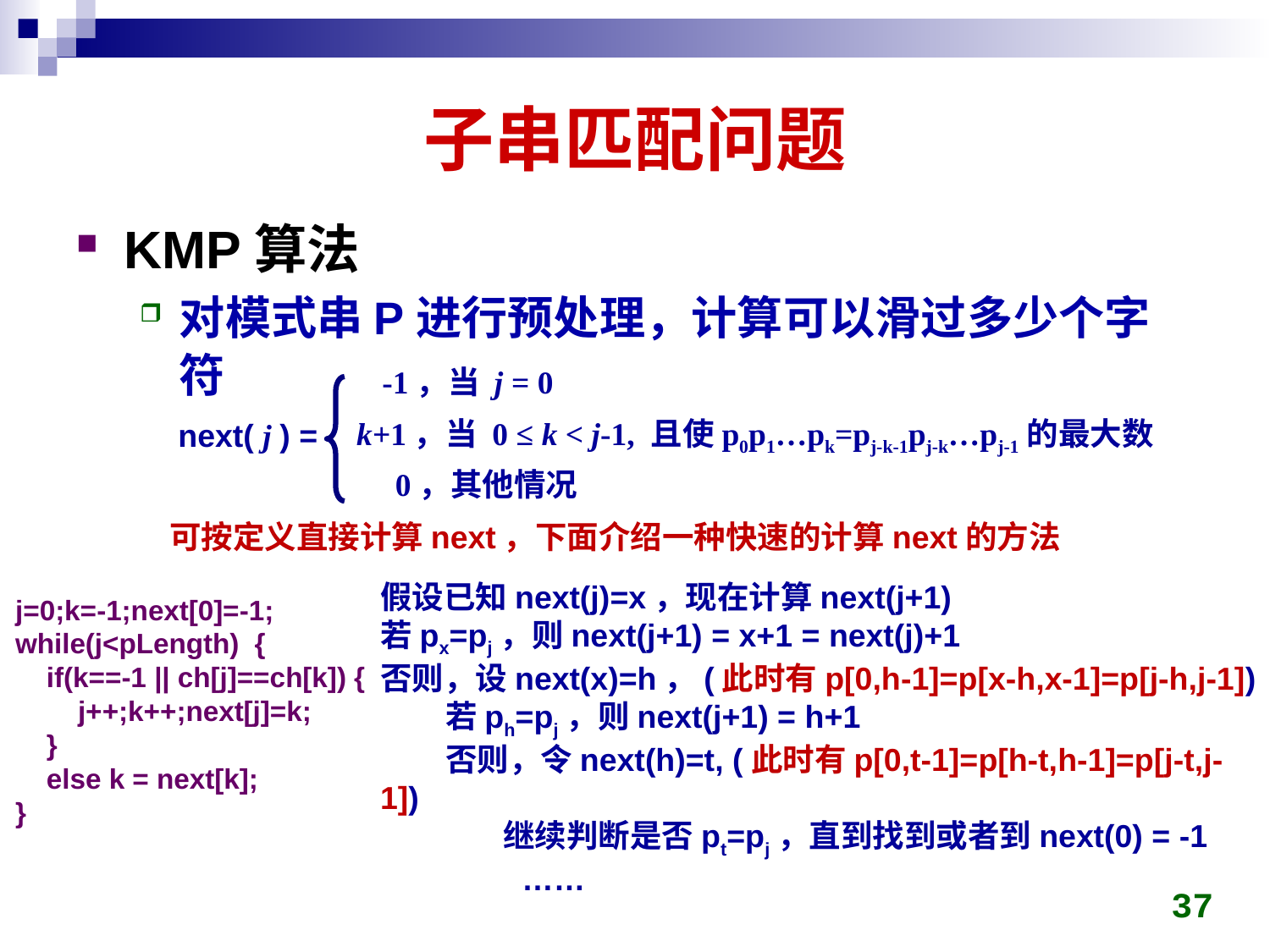

# 子串匹配问题
KMP算法
对模式串P进行预处理，计算可以滑过多少个字符
-1，当 j = 0

k+1，当 0 ≤ k < j-1, 且使p0p1…pk=pj-k-1pj-k…pj-1的最大数
next( j ) =
0，其他情况
可按定义直接计算next，下面介绍一种快速的计算next的方法
假设已知next(j)=x，现在计算next(j+1)
若px=pj，则next(j+1) = x+1 = next(j)+1
否则，设next(x)=h，(此时有p[0,h-1]=p[x-h,x-1]=p[j-h,j-1])
        若ph=pj，则next(j+1) = h+1
        否则，令next(h)=t, (此时有p[0,t-1]=p[h-t,h-1]=p[j-t,j-1])
                继续判断是否pt=pj，直到找到或者到next(0) = -1
                ……
j=0;k=-1;next[0]=-1;
while(j<pLength)  {
    if(k==-1 || ch[j]==ch[k]) {
        j++;k++;next[j]=k;
    }
    else k = next[k];
}
37